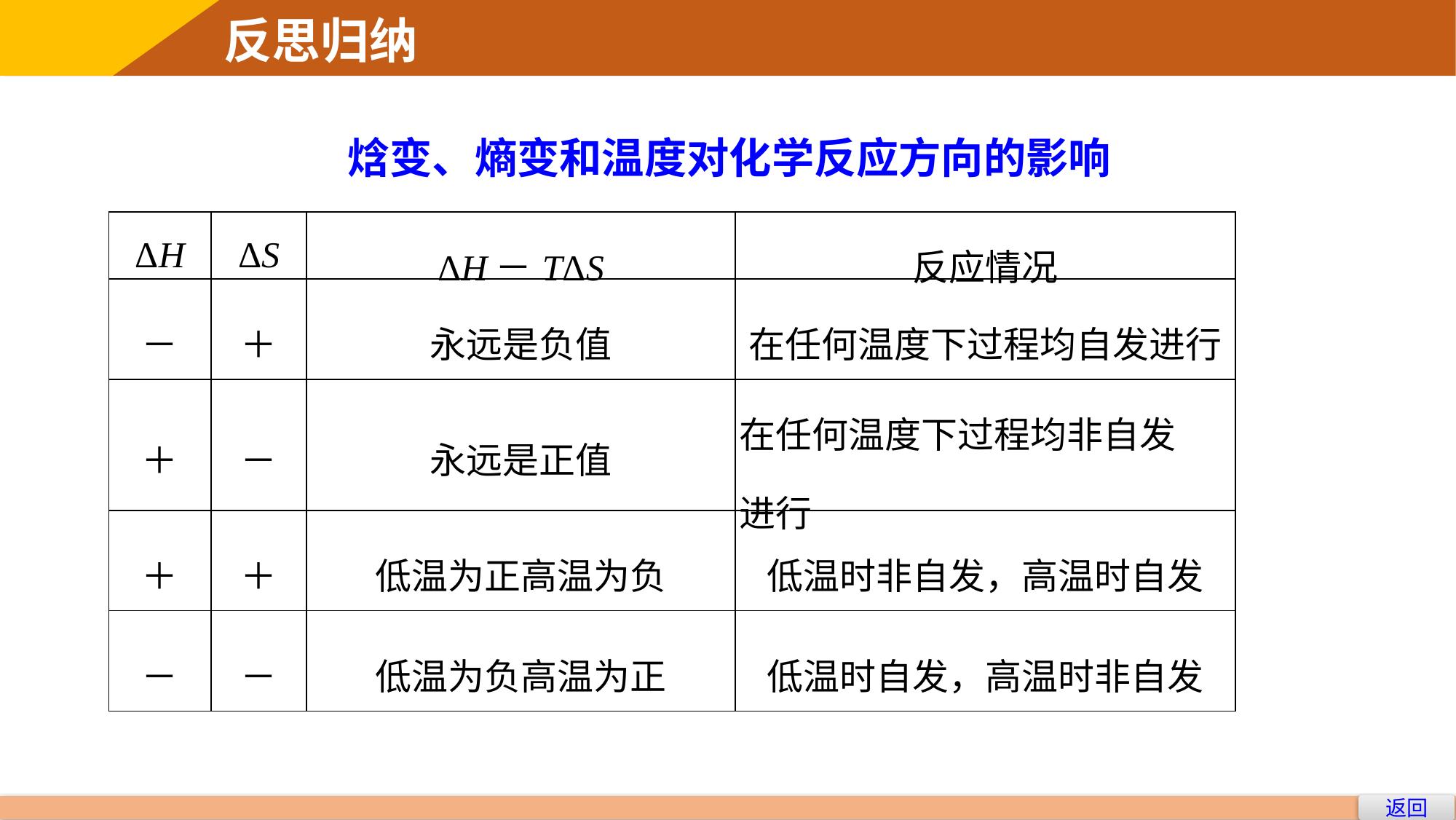

焓变、熵变和温度对化学反应方向的影响
| ΔH | ΔS | ΔH－TΔS | 反应情况 |
| --- | --- | --- | --- |
| － | ＋ | 永远是负值 | 在任何温度下过程均自发进行 |
| ＋ | － | 永远是正值 | 在任何温度下过程均非自发 进行 |
| ＋ | ＋ | 低温为正高温为负 | 低温时非自发，高温时自发 |
| － | － | 低温为负高温为正 | 低温时自发，高温时非自发 |
返回